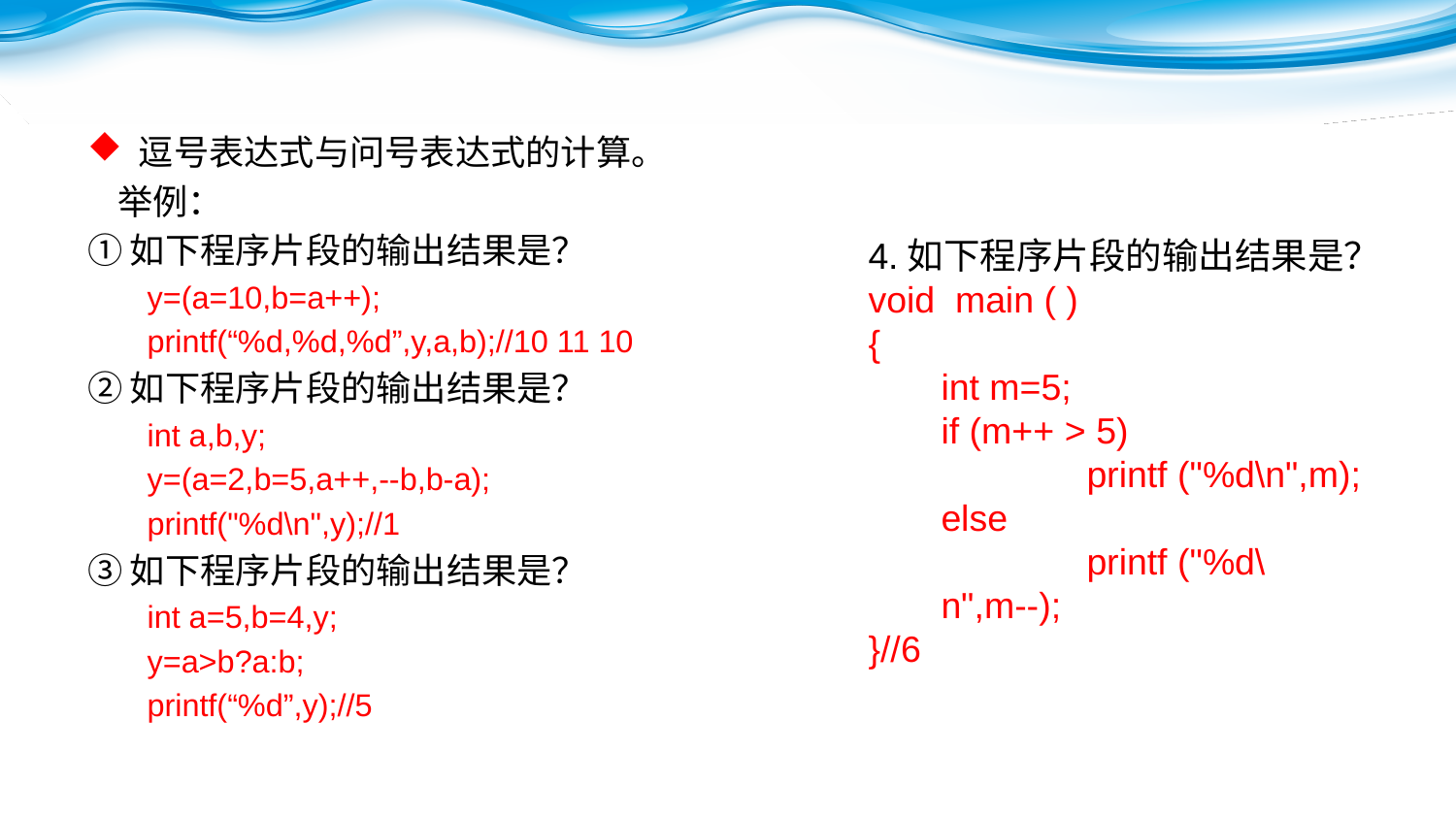

逗号表达式与问号表达式的计算。
   举例：
①如下程序片段的输出结果是？
y=(a=10,b=a++);
printf(“%d,%d,%d”,y,a,b);//10 11 10
②如下程序片段的输出结果是？
int a,b,y;
y=(a=2,b=5,a++,--b,b-a);
printf("%d\n",y);//1
③如下程序片段的输出结果是？
int a=5,b=4,y;
y=a>b?a:b;
printf(“%d”,y);//5

4.如下程序片段的输出结果是？
void  main ( )
{
int m=5;
if (m++ > 5)
	printf ("%d\n",m);
else
	printf ("%d\n",m--);
}//6